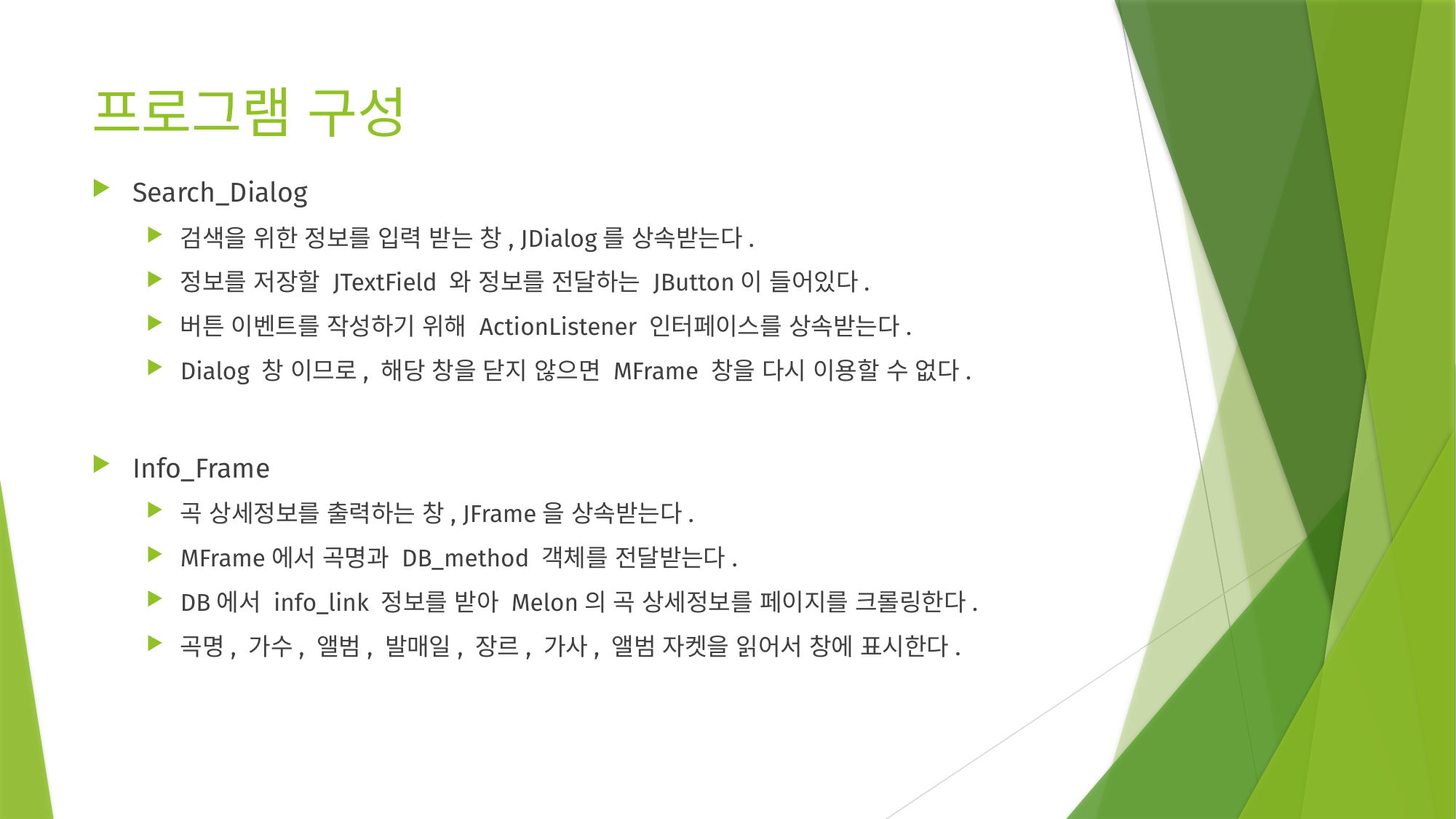

# 프로그램 구성
Search_Dialog
검색을 위한 정보를 입력 받는 창, JDialog를 상속받는다.
정보를 저장할 JTextField 와 정보를 전달하는 JButton이 들어있다.
버튼 이벤트를 작성하기 위해 ActionListener 인터페이스를 상속받는다.
Dialog 창 이므로, 해당 창을 닫지 않으면 MFrame 창을 다시 이용할 수 없다.

Info_Frame
곡 상세정보를 출력하는 창, JFrame을 상속받는다.
MFrame에서 곡명과 DB_method 객체를 전달받는다.
DB에서 info_link 정보를 받아 Melon의 곡 상세정보를 페이지를 크롤링한다.
곡명, 가수, 앨범, 발매일, 장르, 가사, 앨범 자켓을 읽어서 창에 표시한다.